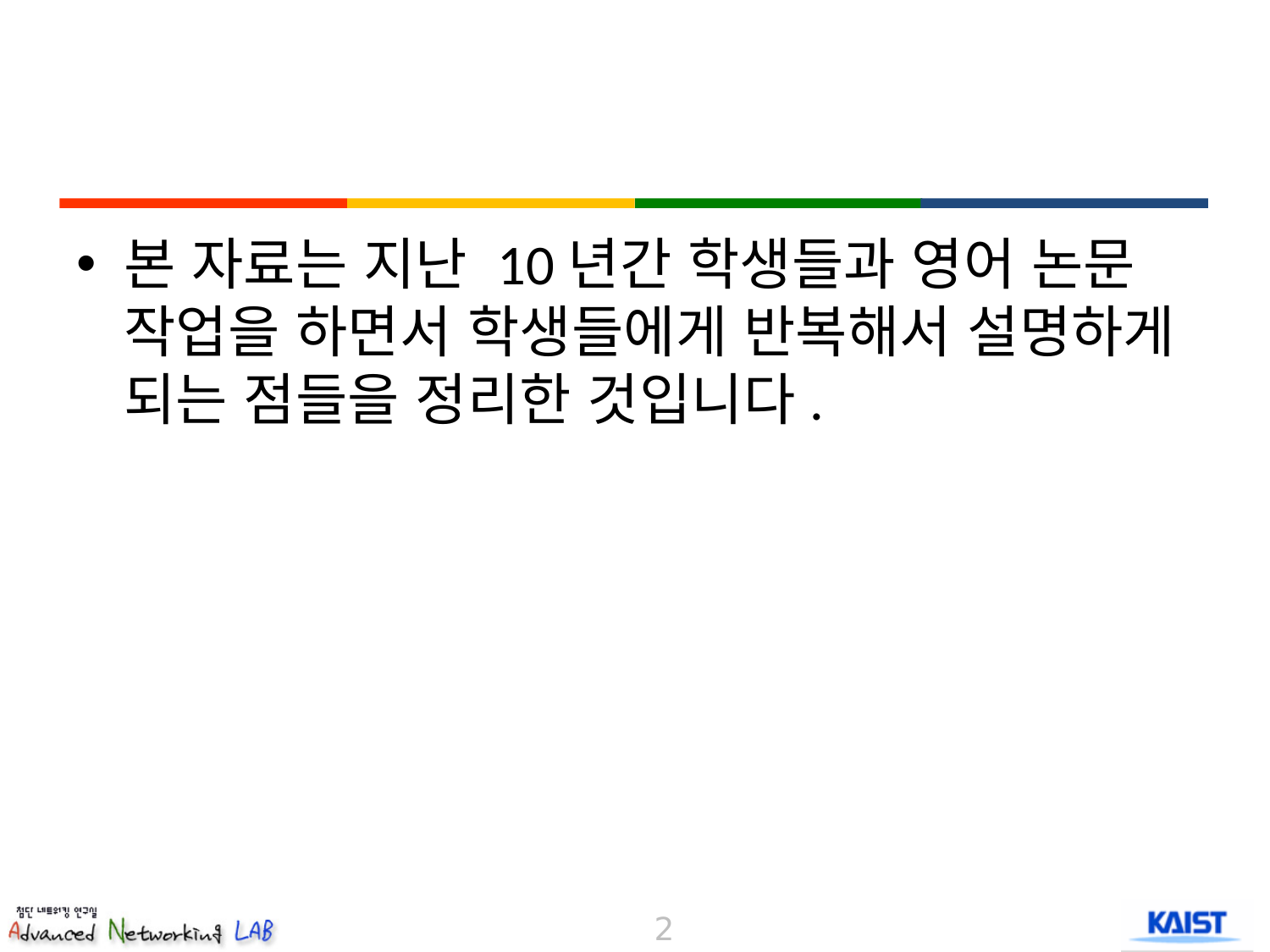

#
본 자료는 지난 10년간 학생들과 영어 논문 작업을 하면서 학생들에게 반복해서 설명하게 되는 점들을 정리한 것입니다.
2